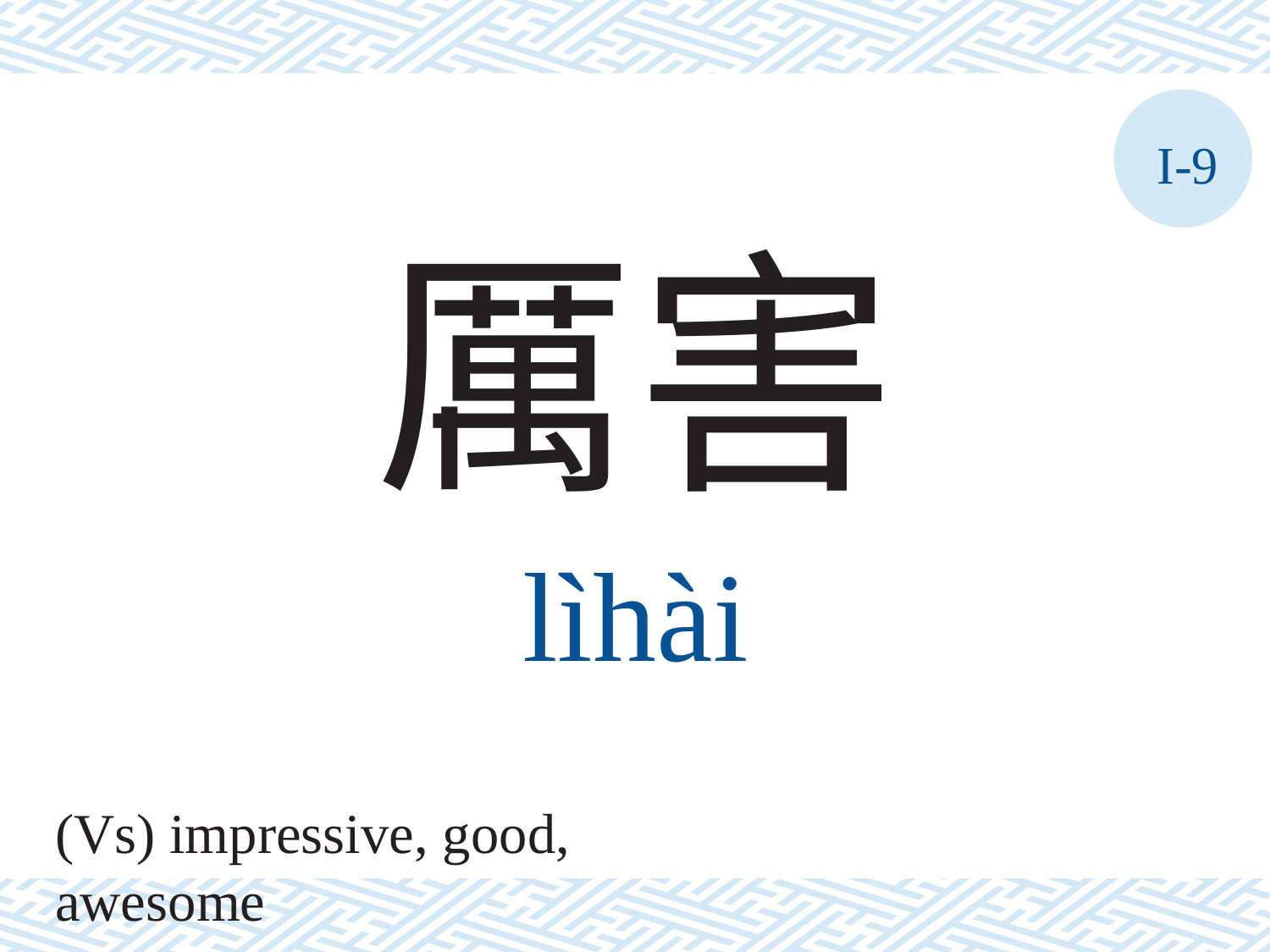

I-9
厲害
lìhài
(Vs) impressive, good, awesome